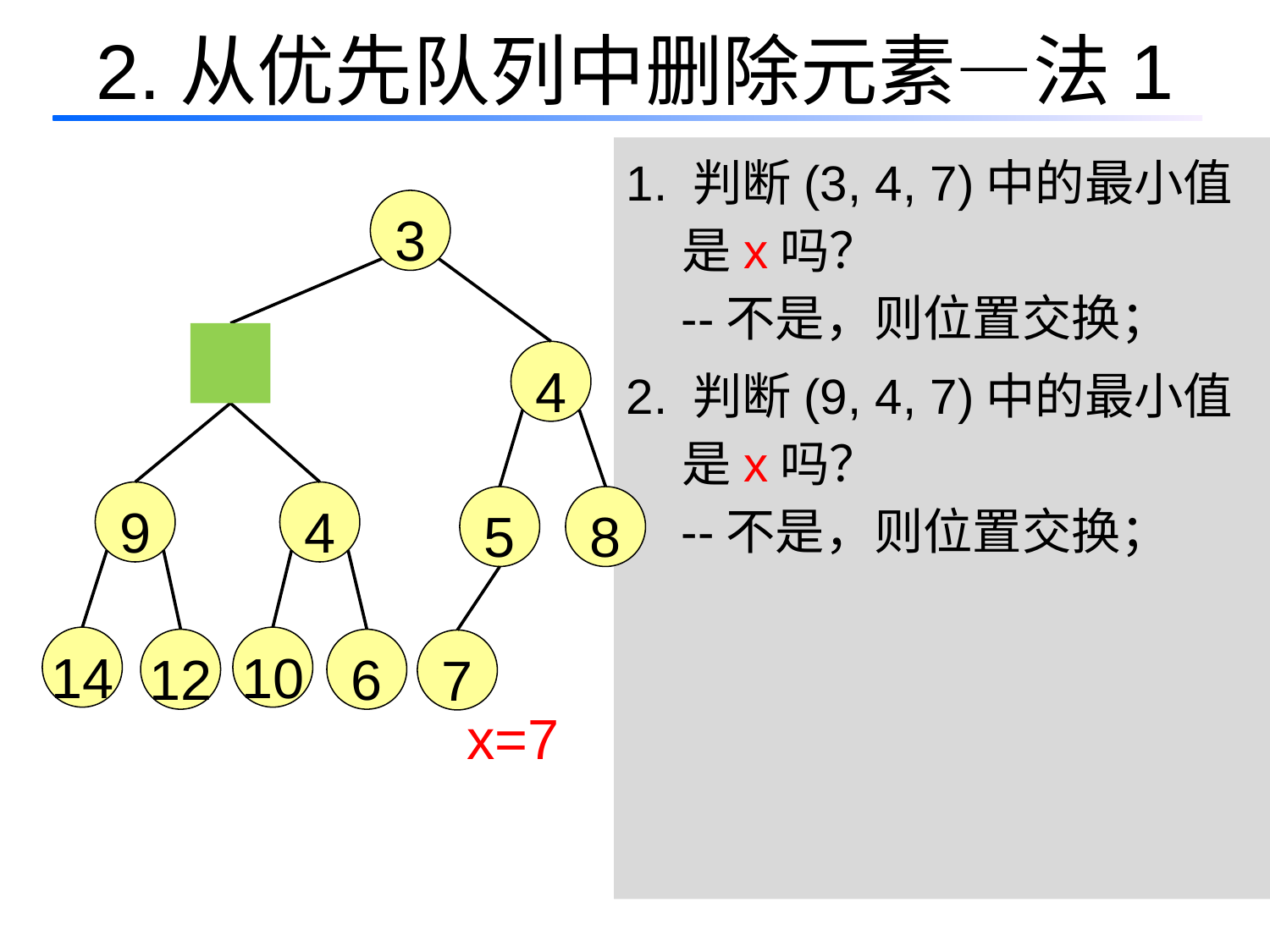

# 2.从优先队列中删除元素—法1

1. 判断(3, 4, 7)中的最小值
    是x吗？
    --不是，则位置交换；
2. 判断(9, 4, 7)中的最小值
    是x吗？
    --不是，则位置交换；

3

4
9
4
5
8
14
10
12
6
7
x=7